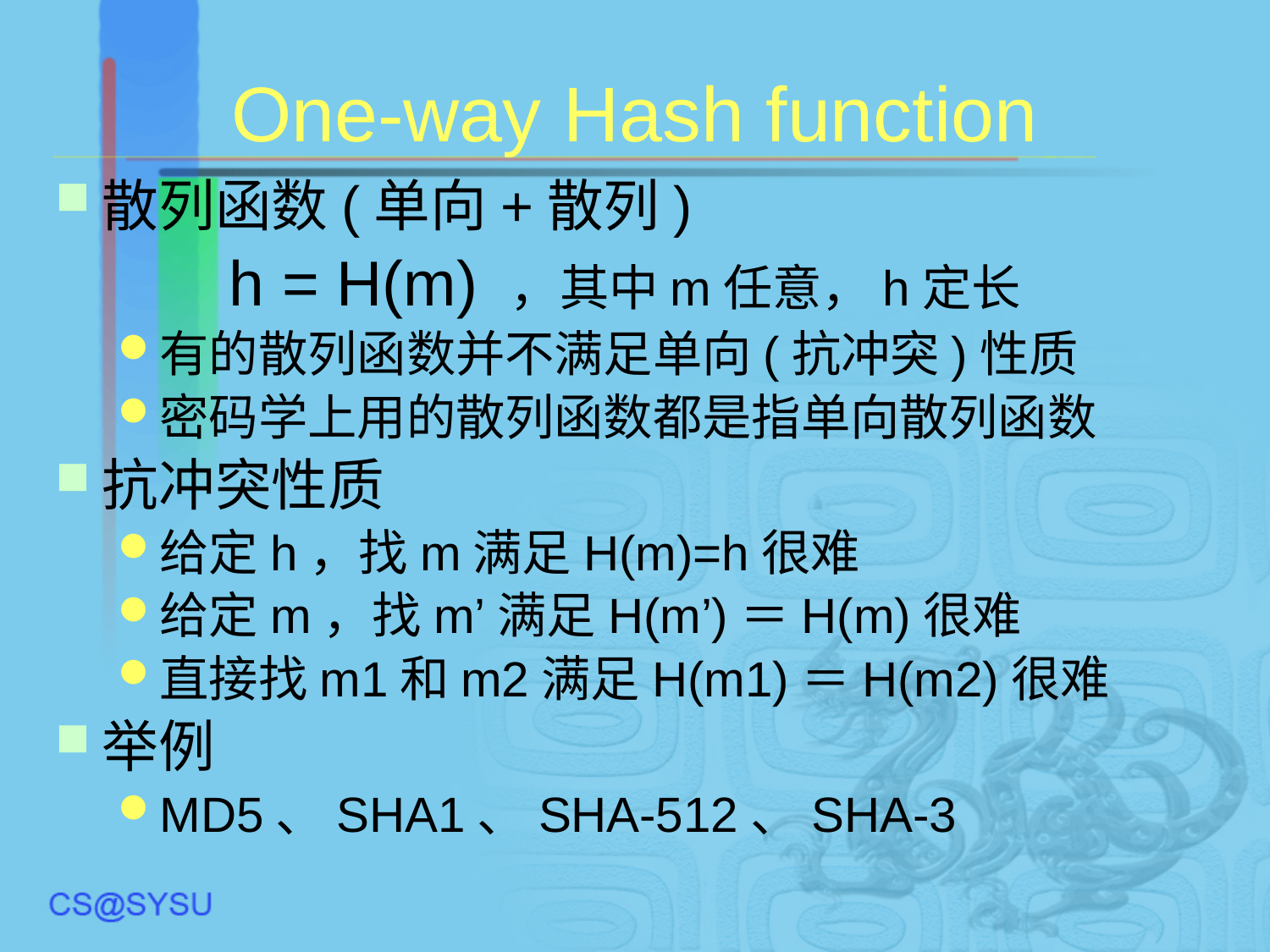

# One-way Hash function
散列函数(单向+散列)
		h = H(m) ，其中m任意，h定长
有的散列函数并不满足单向(抗冲突)性质
密码学上用的散列函数都是指单向散列函数
抗冲突性质
给定h，找m满足H(m)=h很难
给定m，找m’满足H(m’)＝H(m)很难
直接找m1和m2满足H(m1)＝H(m2)很难
举例
MD5、SHA1、SHA-512、SHA-3